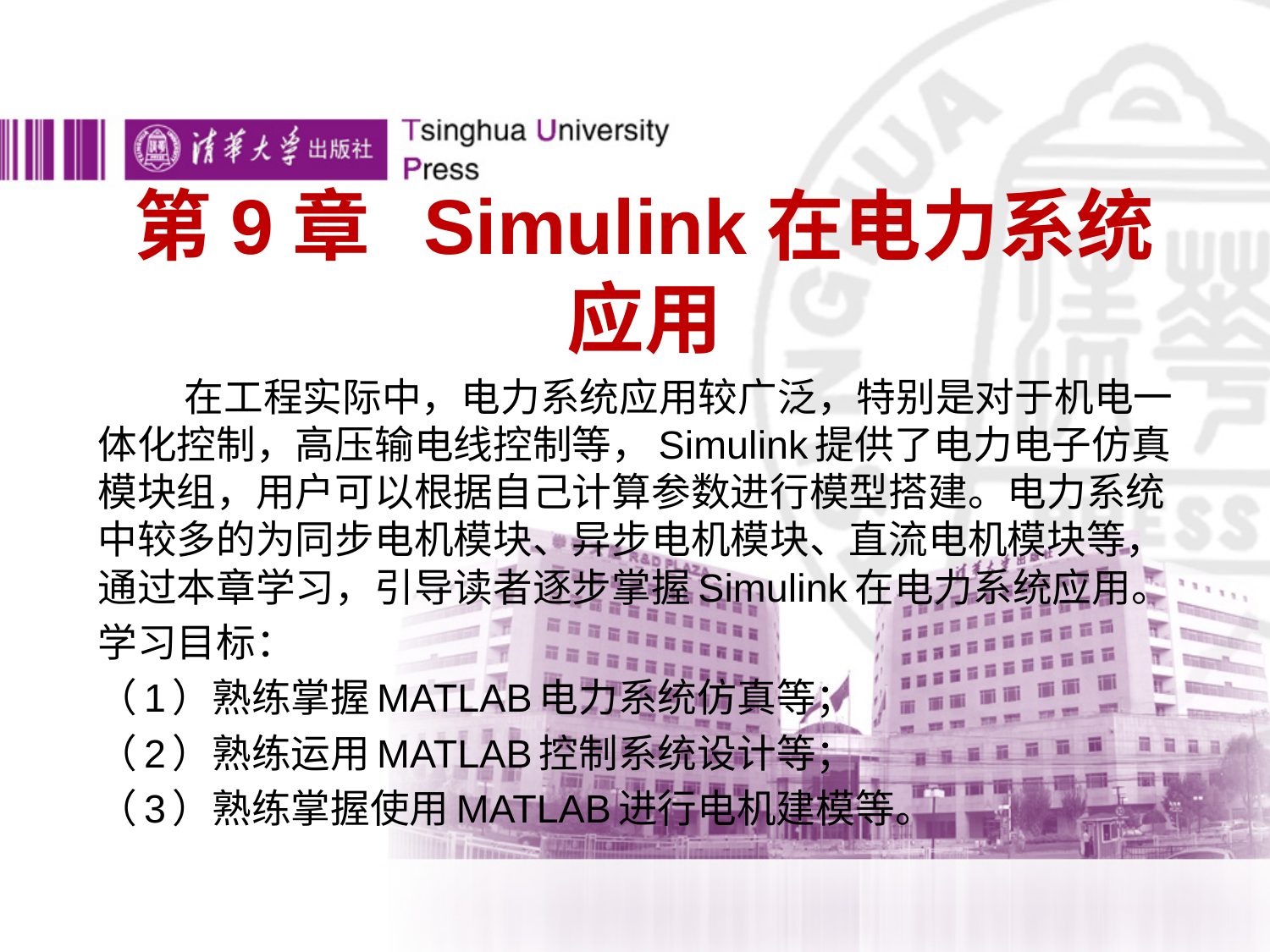

# 第9章  Simulink在电力系统应用
         在工程实际中，电力系统应用较广泛，特别是对于机电一体化控制，高压输电线控制等，Simulink提供了电力电子仿真模块组，用户可以根据自己计算参数进行模型搭建。电力系统中较多的为同步电机模块、异步电机模块、直流电机模块等，通过本章学习，引导读者逐步掌握Simulink在电力系统应用。
学习目标：
（1）熟练掌握MATLAB电力系统仿真等；
（2）熟练运用MATLAB控制系统设计等；
（3）熟练掌握使用MATLAB进行电机建模等。